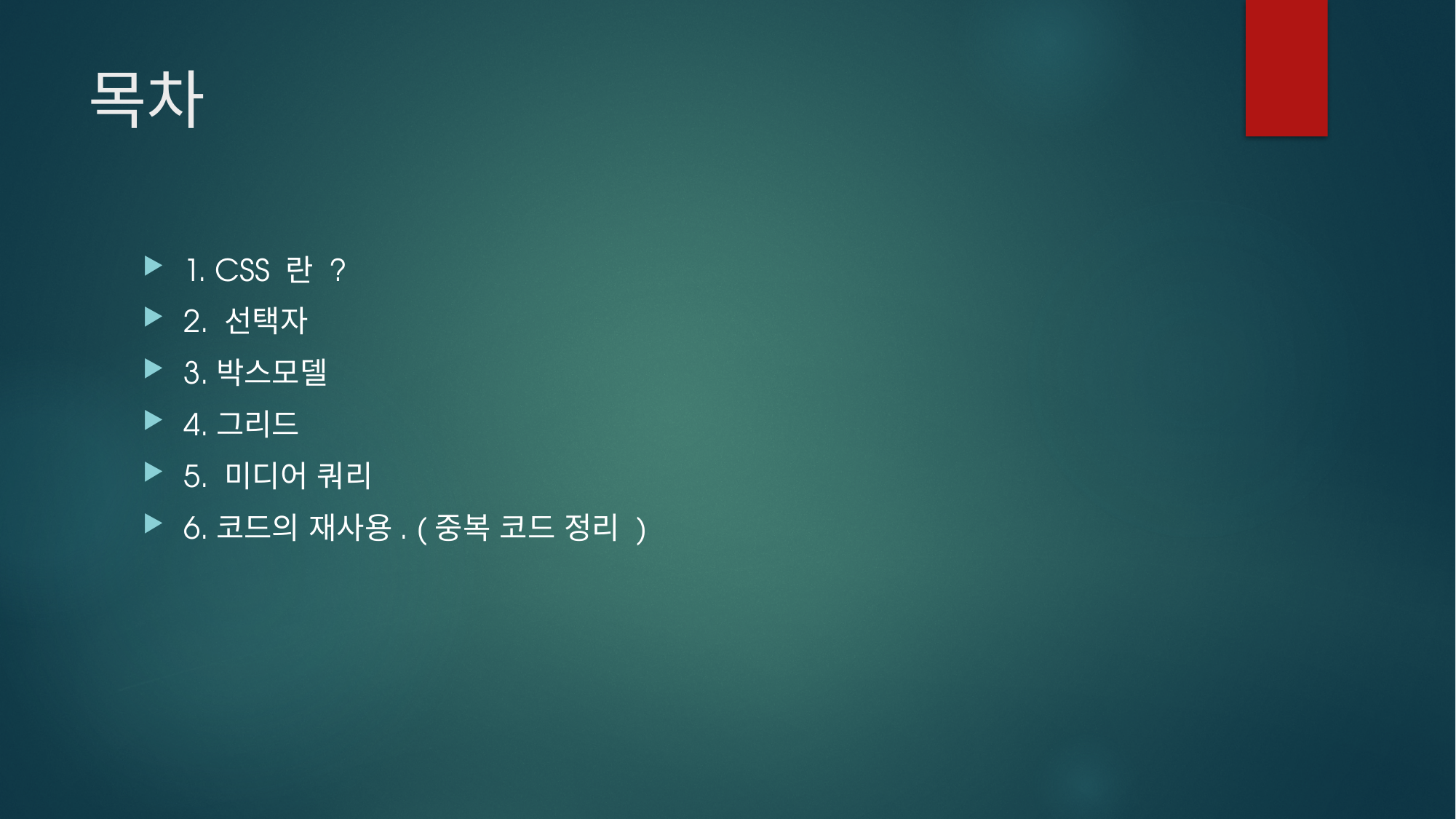

# 목차
1. CSS 란 ?
2. 선택자
3.박스모델
4.그리드
5. 미디어 쿼리
6.코드의 재사용. (중복 코드 정리 )